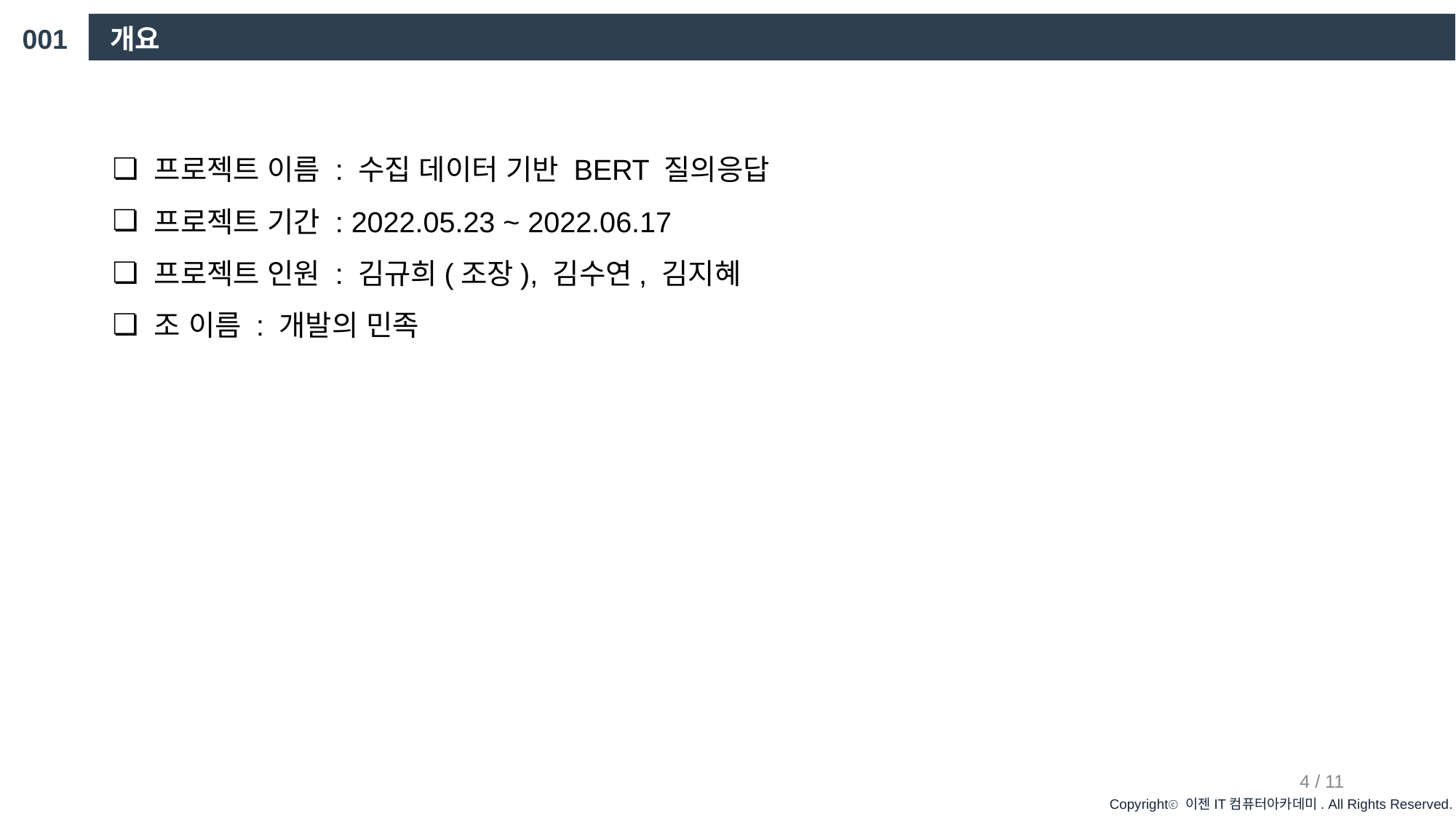

001
개요
프로젝트 이름 : 수집 데이터 기반 BERT 질의응답
프로젝트 기간 : 2022.05.23 ~ 2022.06.17
프로젝트 인원 : 김규희(조장), 김수연, 김지혜
조 이름 : 개발의 민족
4 / 11